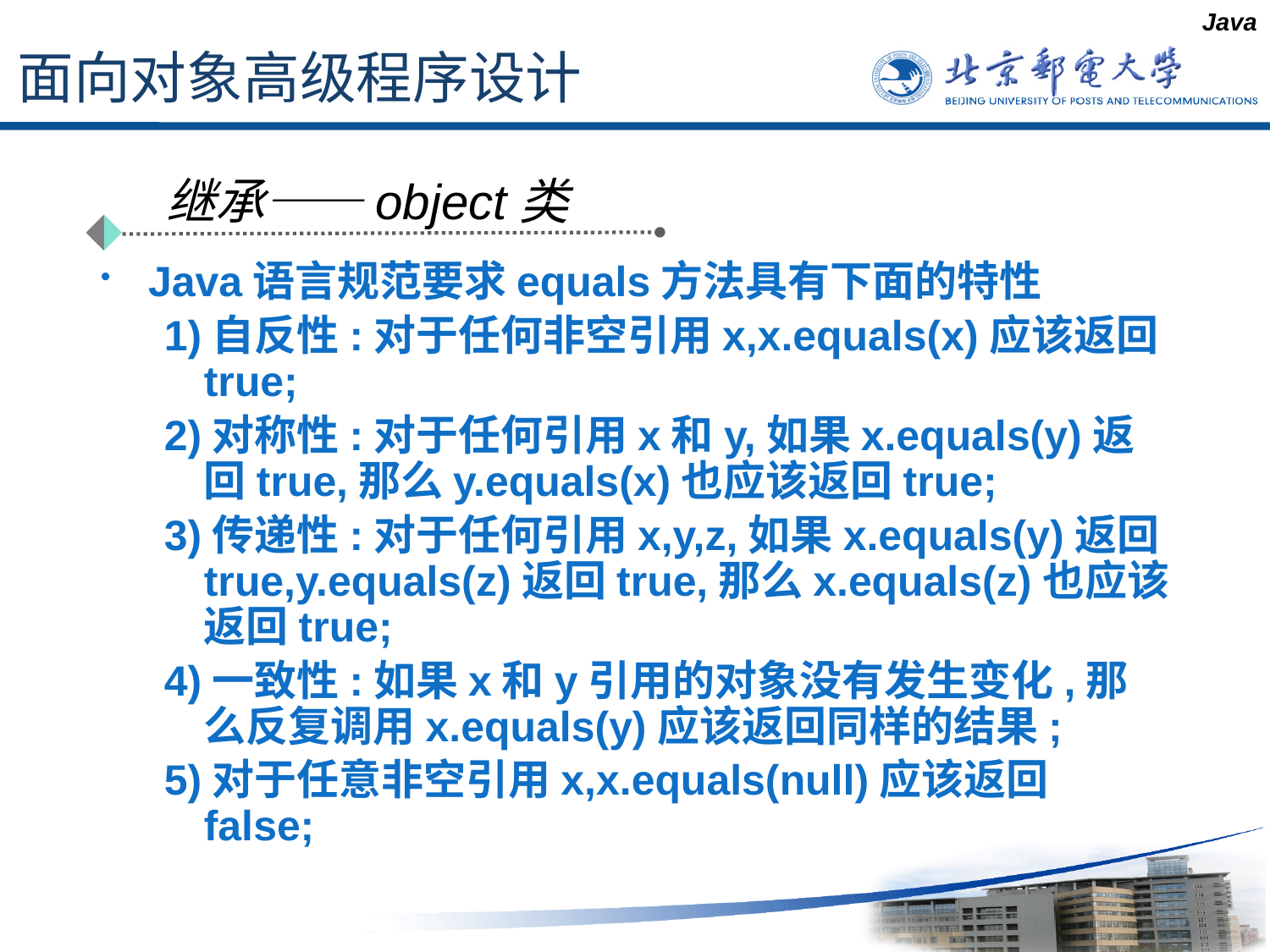

Java
# 面向对象高级程序设计

继承——object类

Java语言规范要求equals方法具有下面的特性
1)自反性:对于任何非空引用x,x.equals(x)应该返回true;
2)对称性:对于任何引用x和y,如果x.equals(y)返回true,那么y.equals(x)也应该返回true;
3)传递性:对于任何引用x,y,z,如果x.equals(y)返回true,y.equals(z)返回true,那么x.equals(z)也应该返回true;
4)一致性:如果x和y引用的对象没有发生变化,那么反复调用x.equals(y)应该返回同样的结果;
5)对于任意非空引用x,x.equals(null)应该返回false;